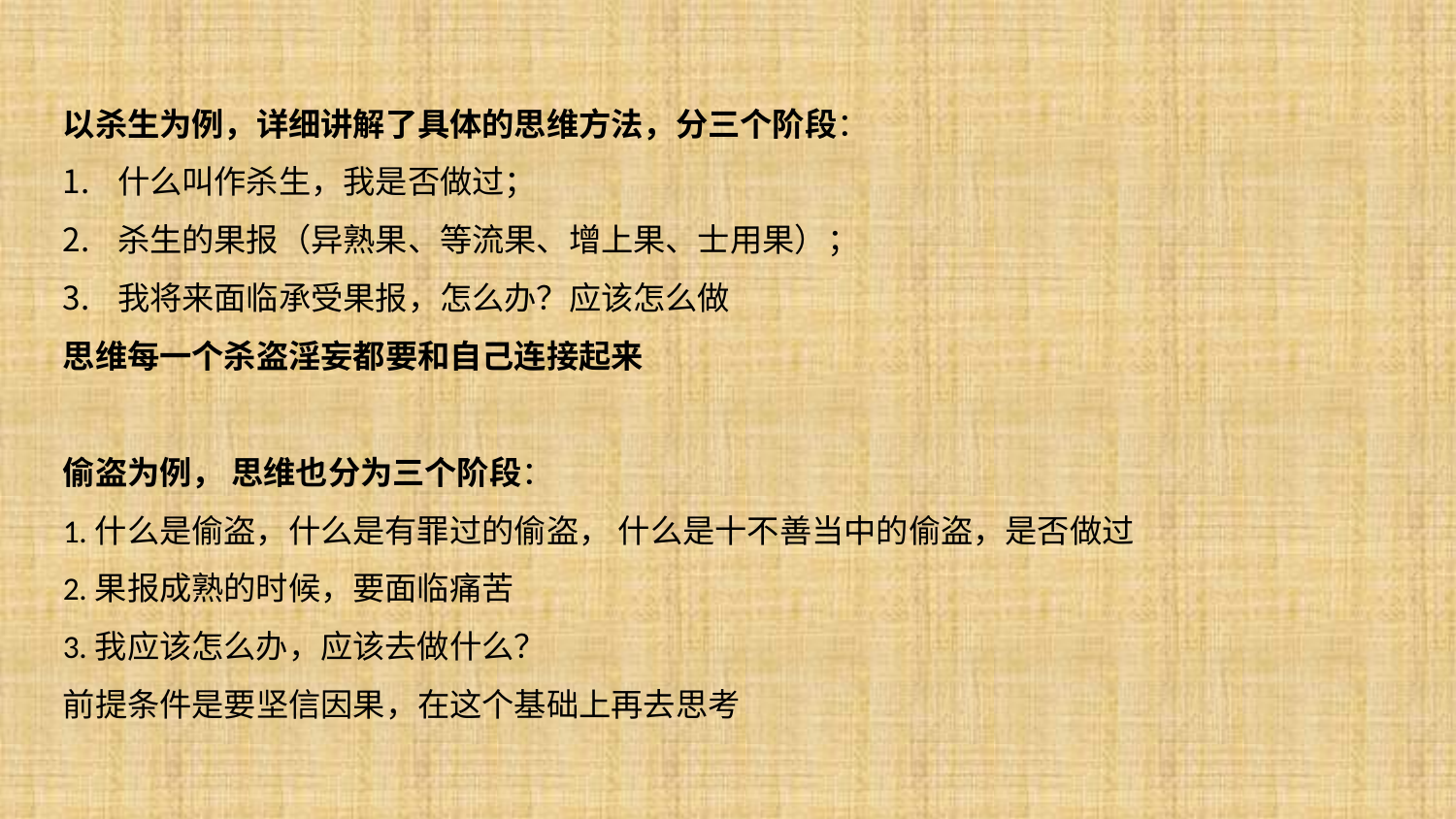

以杀生为例，详细讲解了具体的思维方法，分三个阶段：
什么叫作杀生，我是否做过；
杀生的果报（异熟果、等流果、增上果、士用果）；
我将来面临承受果报，怎么办？应该怎么做
思维每一个杀盗淫妄都要和自己连接起来

偷盗为例， 思维也分为三个阶段：
1.什么是偷盗，什么是有罪过的偷盗， 什么是十不善当中的偷盗，是否做过
2.果报成熟的时候，要面临痛苦
3.我应该怎么办，应该去做什么？
前提条件是要坚信因果，在这个基础上再去思考